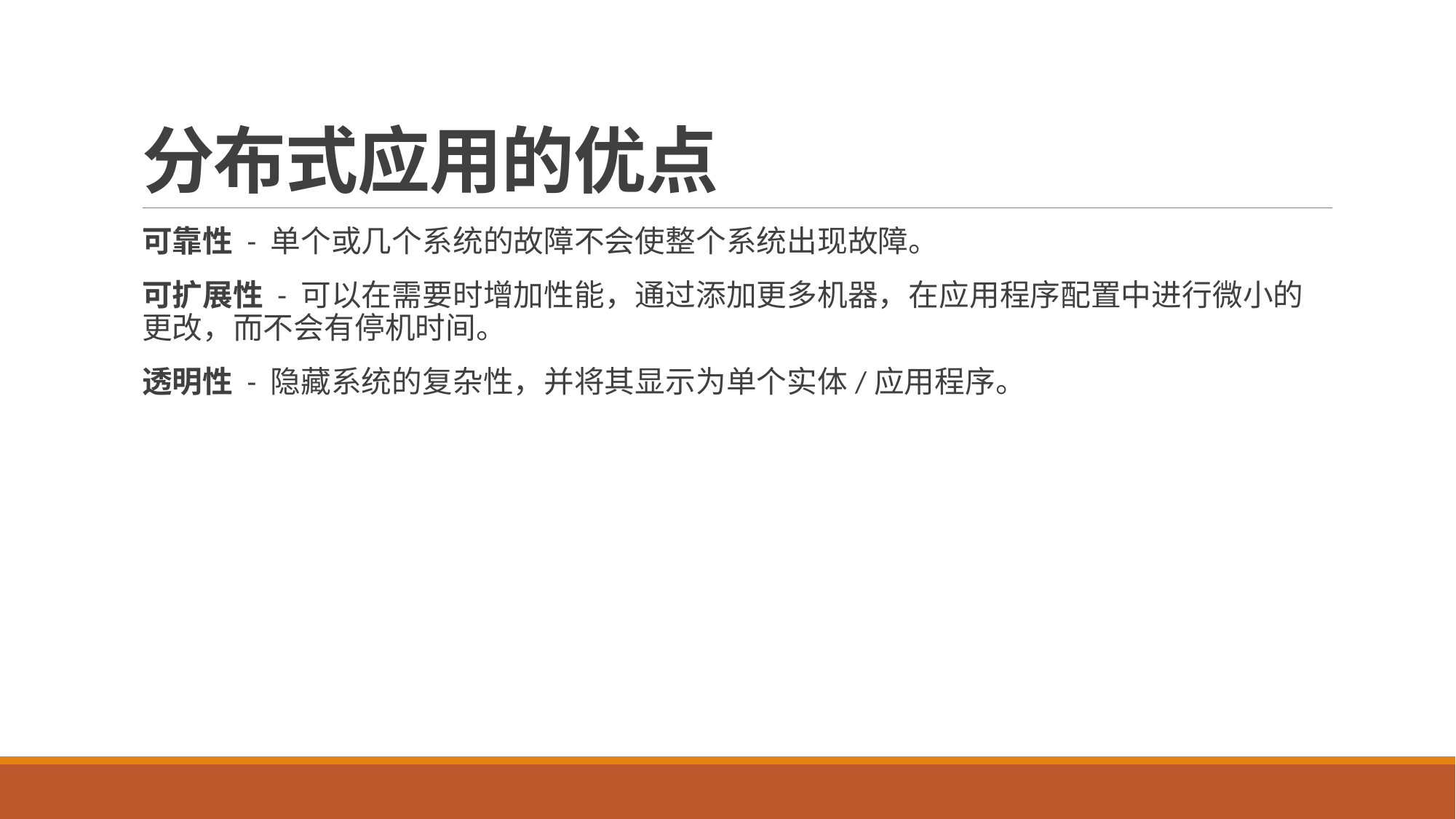

# 分布式应用的优点
可靠性 - 单个或几个系统的故障不会使整个系统出现故障。
可扩展性 - 可以在需要时增加性能，通过添加更多机器，在应用程序配置中进行微小的更改，而不会有停机时间。
透明性 - 隐藏系统的复杂性，并将其显示为单个实体/应用程序。